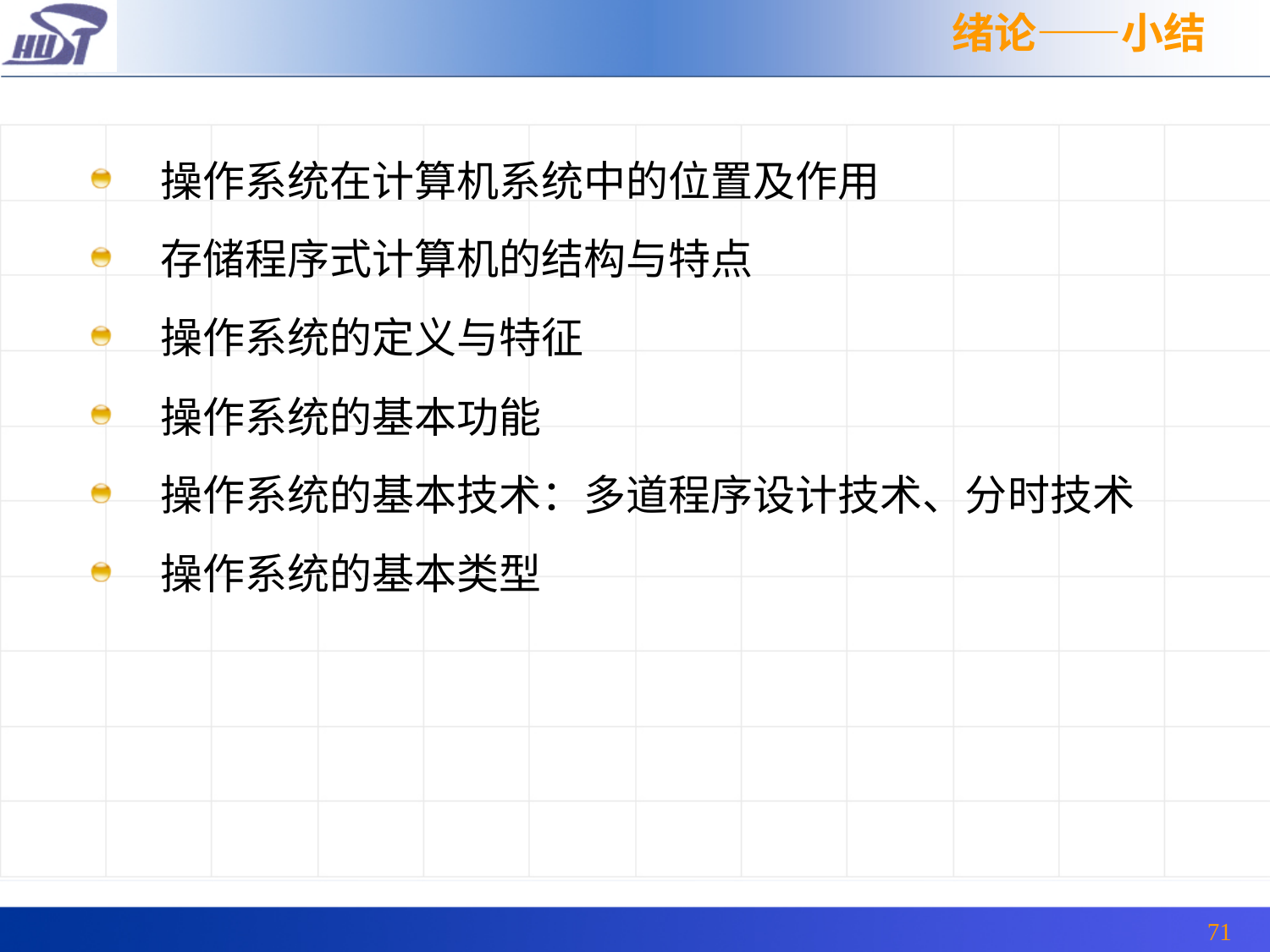

绪论——小结
操作系统在计算机系统中的位置及作用
存储程序式计算机的结构与特点
操作系统的定义与特征
操作系统的基本功能
操作系统的基本技术：多道程序设计技术、分时技术
操作系统的基本类型
71